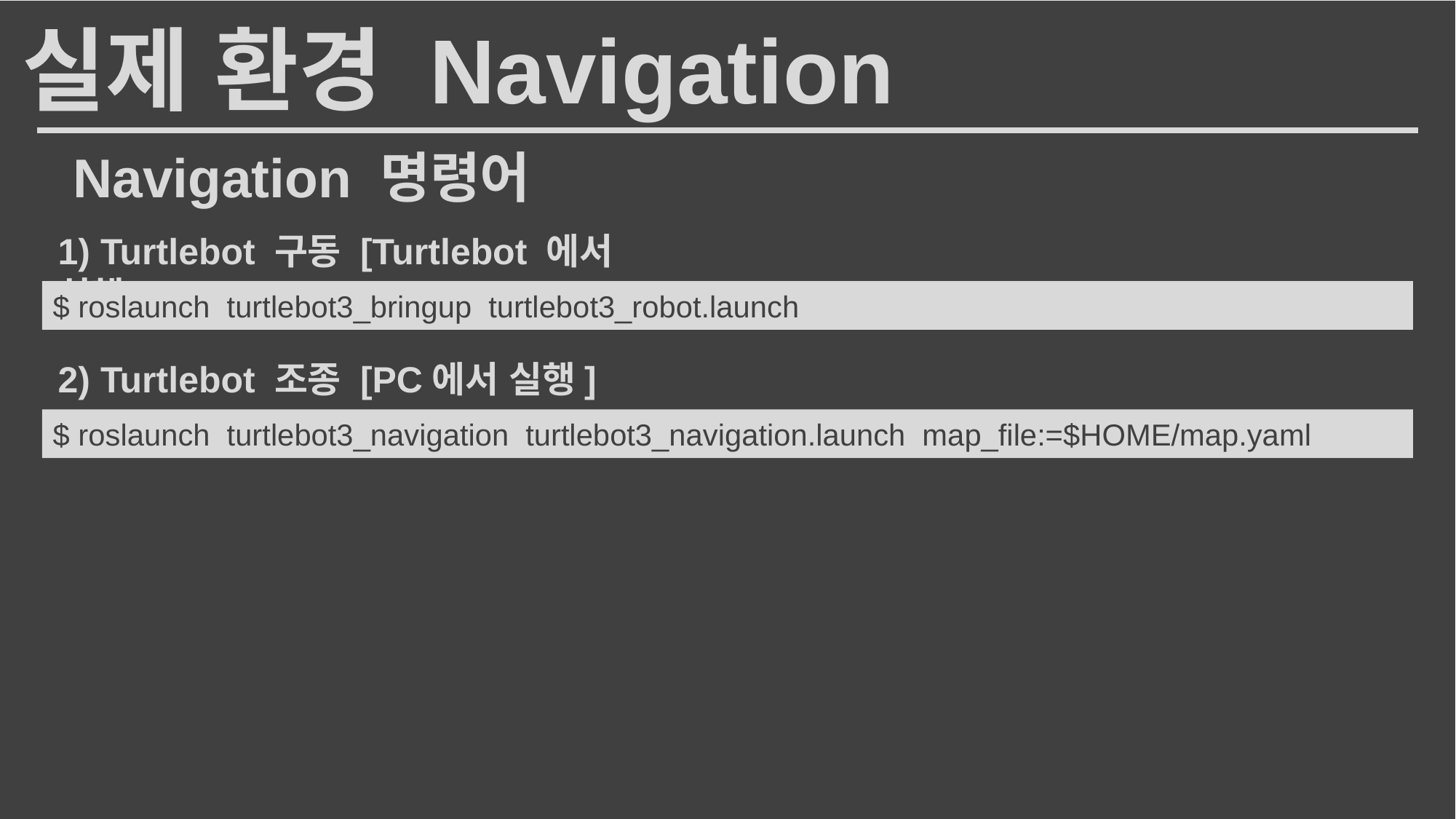

6

실제 환경 Navigation
Navigation 명령어
1) Turtlebot 구동 [Turtlebot 에서 실행]
1) 종속성 패키지 설치
$ roslaunch  turtlebot3_bringup  turtlebot3_robot.launch
2) Turtlebot 조종 [PC에서 실행]
$ roslaunch  turtlebot3_navigation  turtlebot3_navigation.launch  map_file:=$HOME/map.yaml